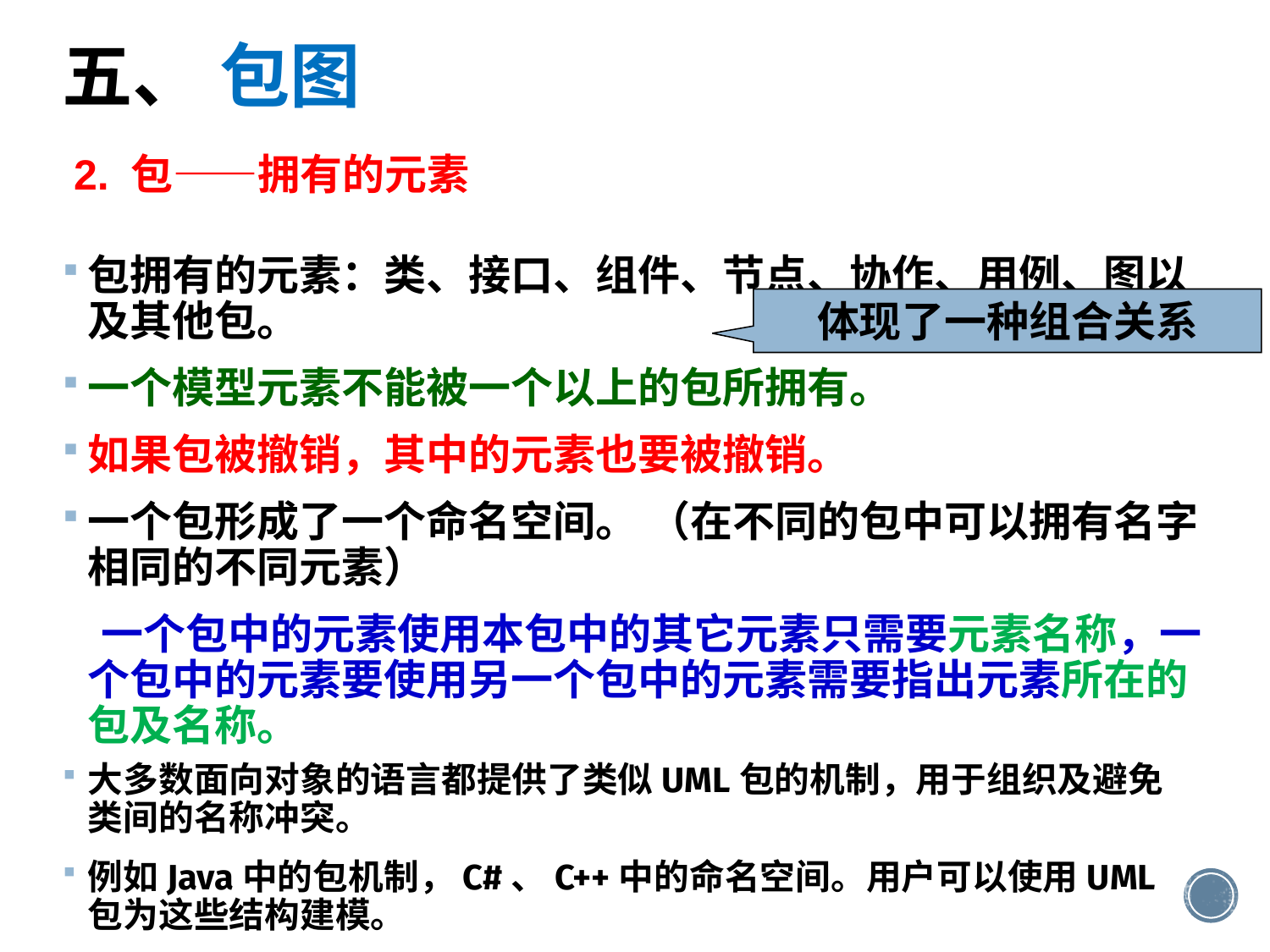

五、 包图
2. 包——拥有的元素
包拥有的元素：类、接口、组件、节点、协作、用例、图以及其他包。
一个模型元素不能被一个以上的包所拥有。
如果包被撤销，其中的元素也要被撤销。
一个包形成了一个命名空间。 （在不同的包中可以拥有名字相同的不同元素）
   一个包中的元素使用本包中的其它元素只需要元素名称，一个包中的元素要使用另一个包中的元素需要指出元素所在的包及名称。
体现了一种组合关系
大多数面向对象的语言都提供了类似UML包的机制，用于组织及避免类间的名称冲突。
例如Java中的包机制，C#、C++中的命名空间。用户可以使用UML包为这些结构建模。